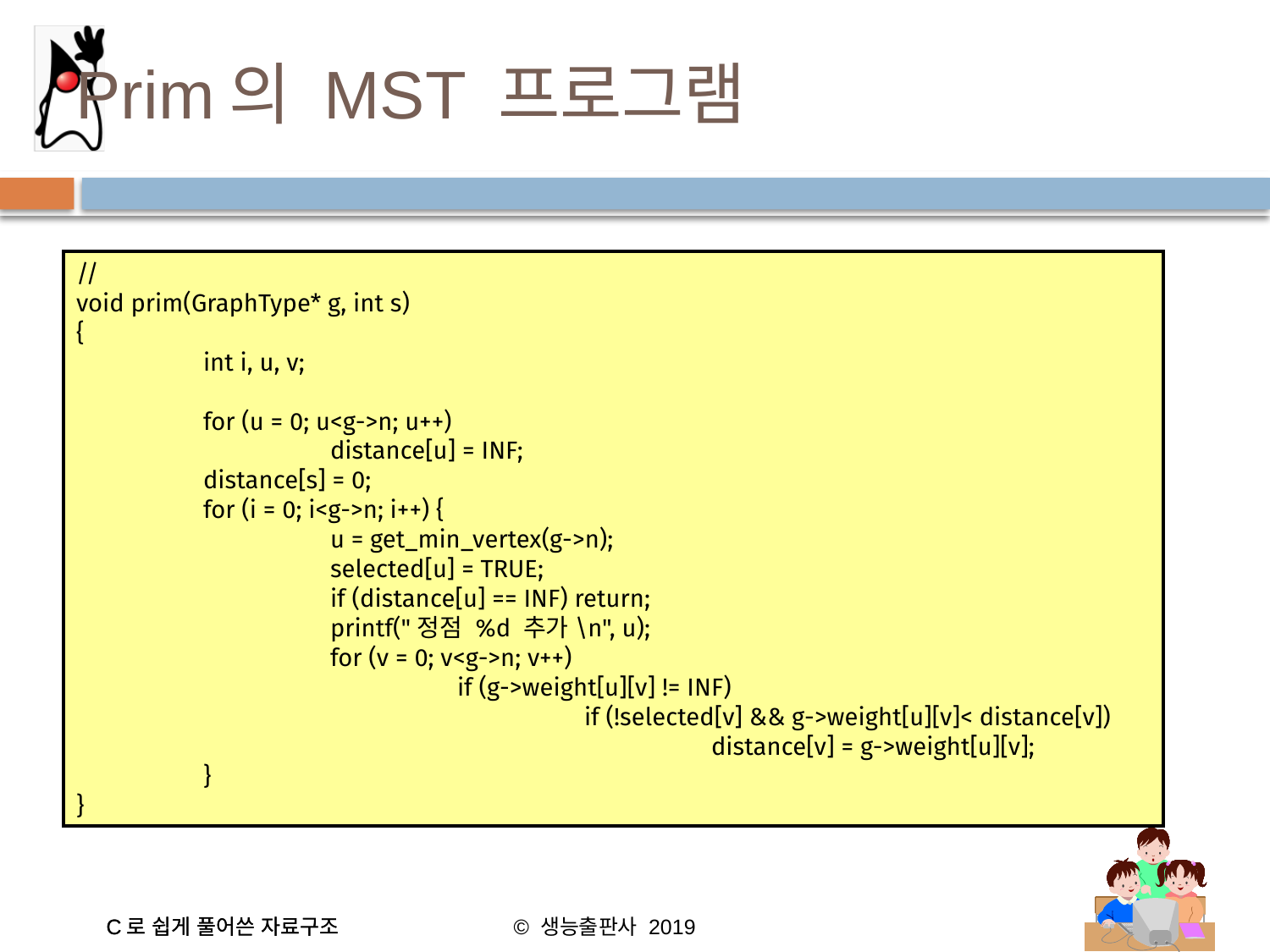

# Prim의 MST 프로그램
//
void prim(GraphType* g, int s)
{
	int i, u, v;

	for (u = 0; u<g->n; u++)
		distance[u] = INF;
	distance[s] = 0;
	for (i = 0; i<g->n; i++) {
		u = get_min_vertex(g->n);
		selected[u] = TRUE;
		if (distance[u] == INF) return;
		printf("정점 %d 추가\n", u);
		for (v = 0; v<g->n; v++)
			if (g->weight[u][v] != INF)
				if (!selected[v] && g->weight[u][v]< distance[v])
					distance[v] = g->weight[u][v];
	}
}